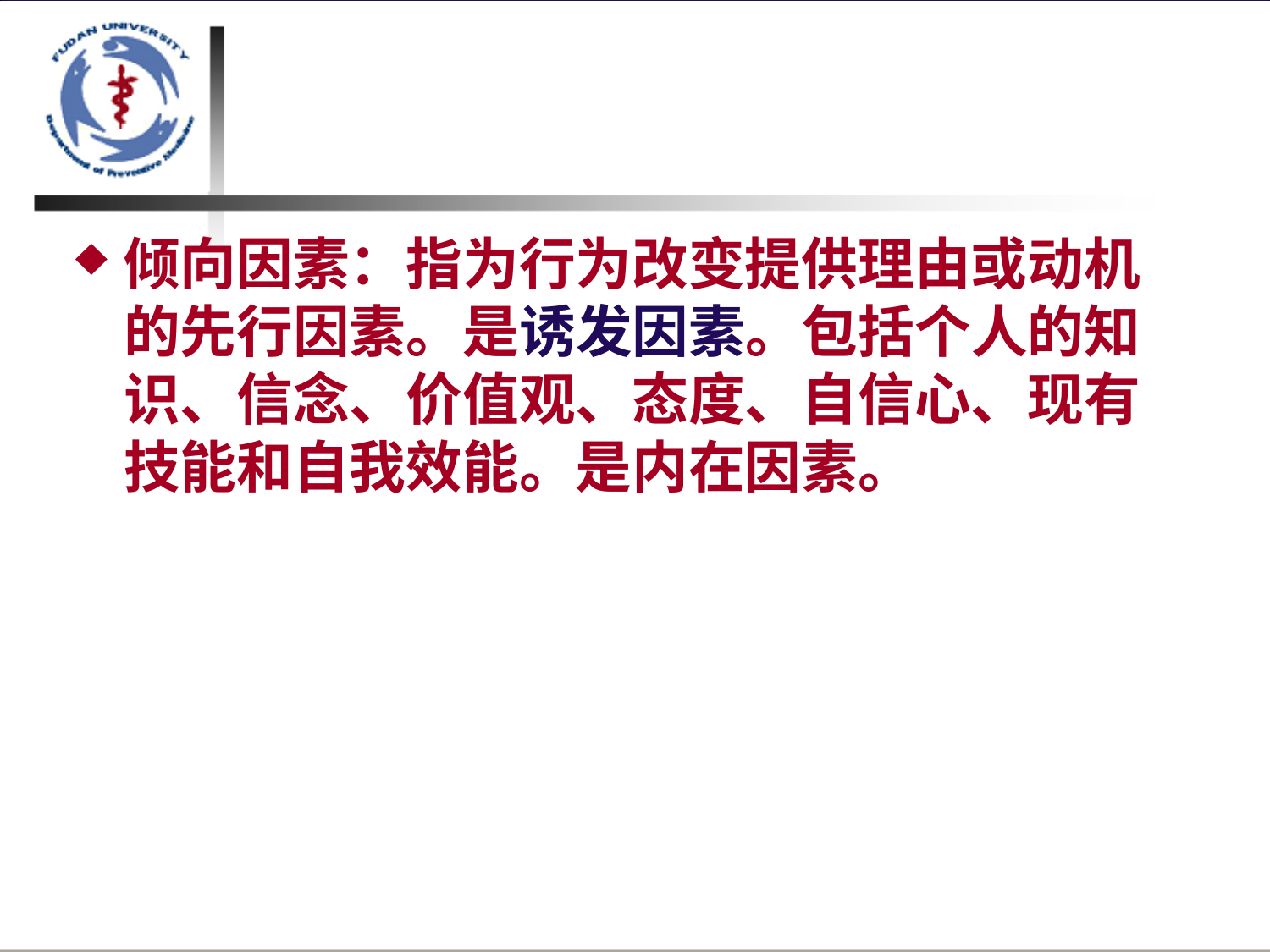

#
倾向因素：指为行为改变提供理由或动机的先行因素。是诱发因素。包括个人的知识、信念、价值观、态度、自信心、现有技能和自我效能。是内在因素。